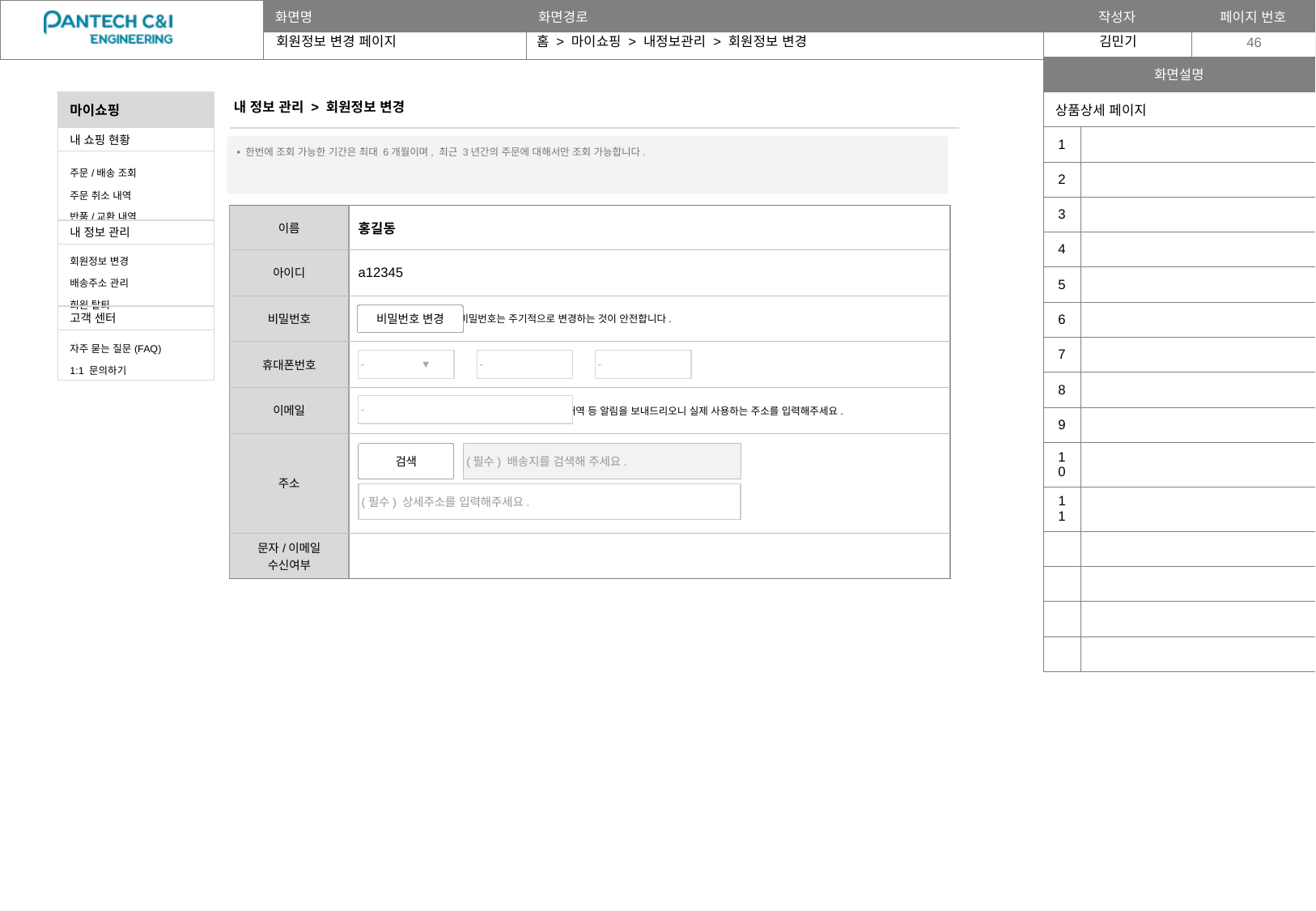

회원정보 변경 페이지
홈 > 마이쇼핑 > 내정보관리 > 회원정보 변경
46
| 화면설명 |  |
| --- | --- |
| 상품상세 페이지 |  |
| 1 |  |
| 2 |  |
| 3 |  |
| 4 |  |
| 5 |  |
| 6 |  |
| 7 |  |
| 8 |  |
| 9 |  |
| 10 |  |
| 11 |  |
|  |  |
|  |  |
|  |  |
|  |  |
내 정보 관리 > 회원정보 변경
| 마이쇼핑 |
| --- |
| 내 쇼핑 현황 |
| 주문/배송 조회 주문 취소 내역 반품/교환 내역 |
| 내 정보 관리 |
| 회원정보 변경 배송주소 관리 회원 탈퇴 |
| 고객 센터 |
| 자주 묻는 질문(FAQ) 1:1 문의하기 |
 한번에 조회 가능한 기간은 최대 6개월이며, 최근 3년간의 주문에 대해서만 조회 가능합니다.
| 이름 | 홍길동 |
| --- | --- |
| 아이디 | a12345 |
| 비밀번호 | \* 비밀번호는 주기적으로 변경하는 것이 안전합니다. |
| 휴대폰번호 | - - |
| 이메일 | \* 거래내역 등 알림을 보내드리오니 실제 사용하는 주소를 입력해주세요. |
| 주소 |  |
| 문자/이메일 수신여부 |  |
비밀번호 변경
| - ▼ |
| --- |
| - |
| --- |
| - |
| --- |
| - |
| --- |
 (필수) 배송지를 검색해 주세요.
검색
 (필수) 상세주소를 입력해주세요.